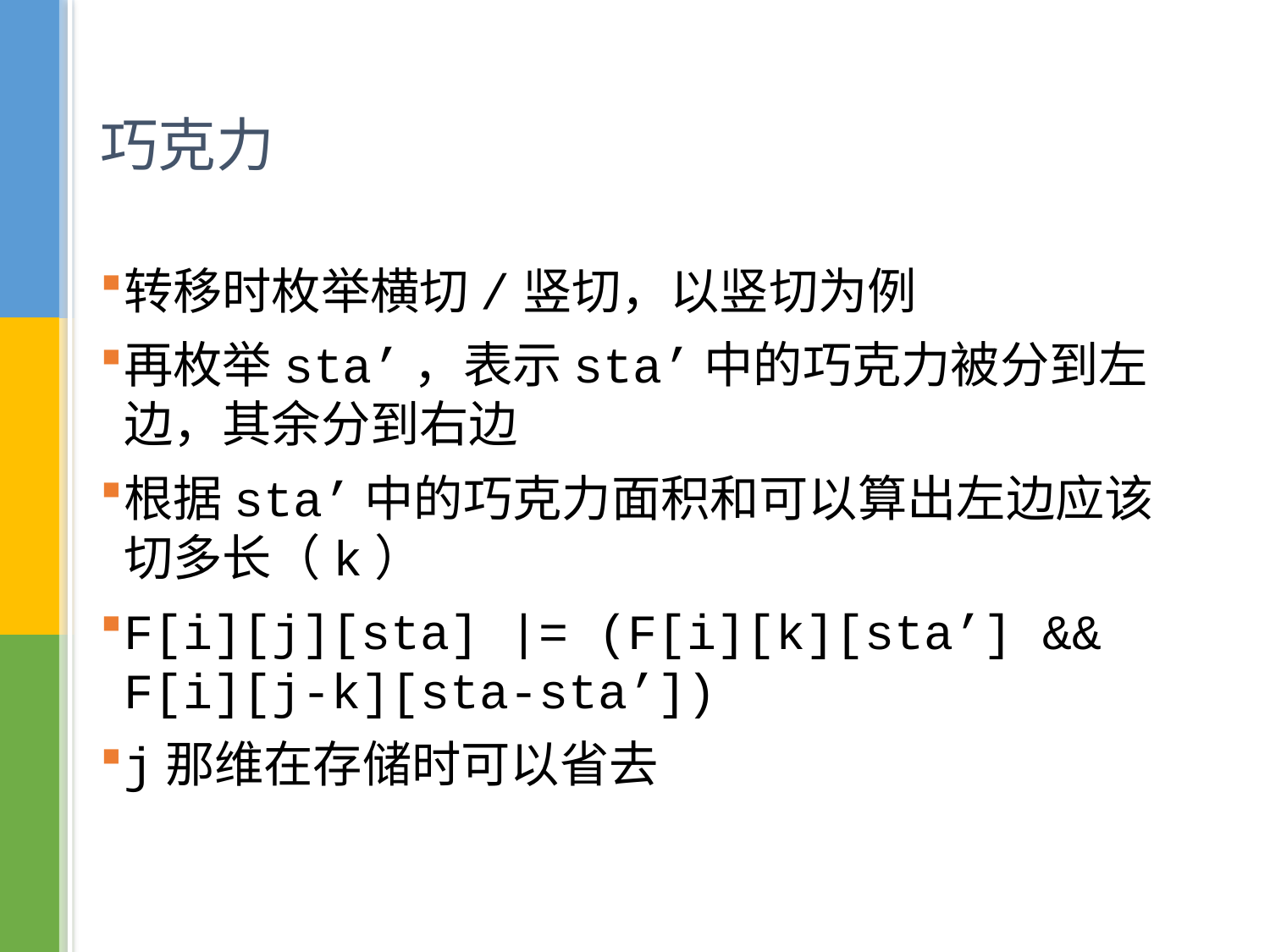

# 巧克力
转移时枚举横切/竖切，以竖切为例
再枚举sta’，表示sta’中的巧克力被分到左边，其余分到右边
根据sta’中的巧克力面积和可以算出左边应该切多长（k）
F[i][j][sta] |= (F[i][k][sta’] && F[i][j-k][sta-sta’])
j那维在存储时可以省去